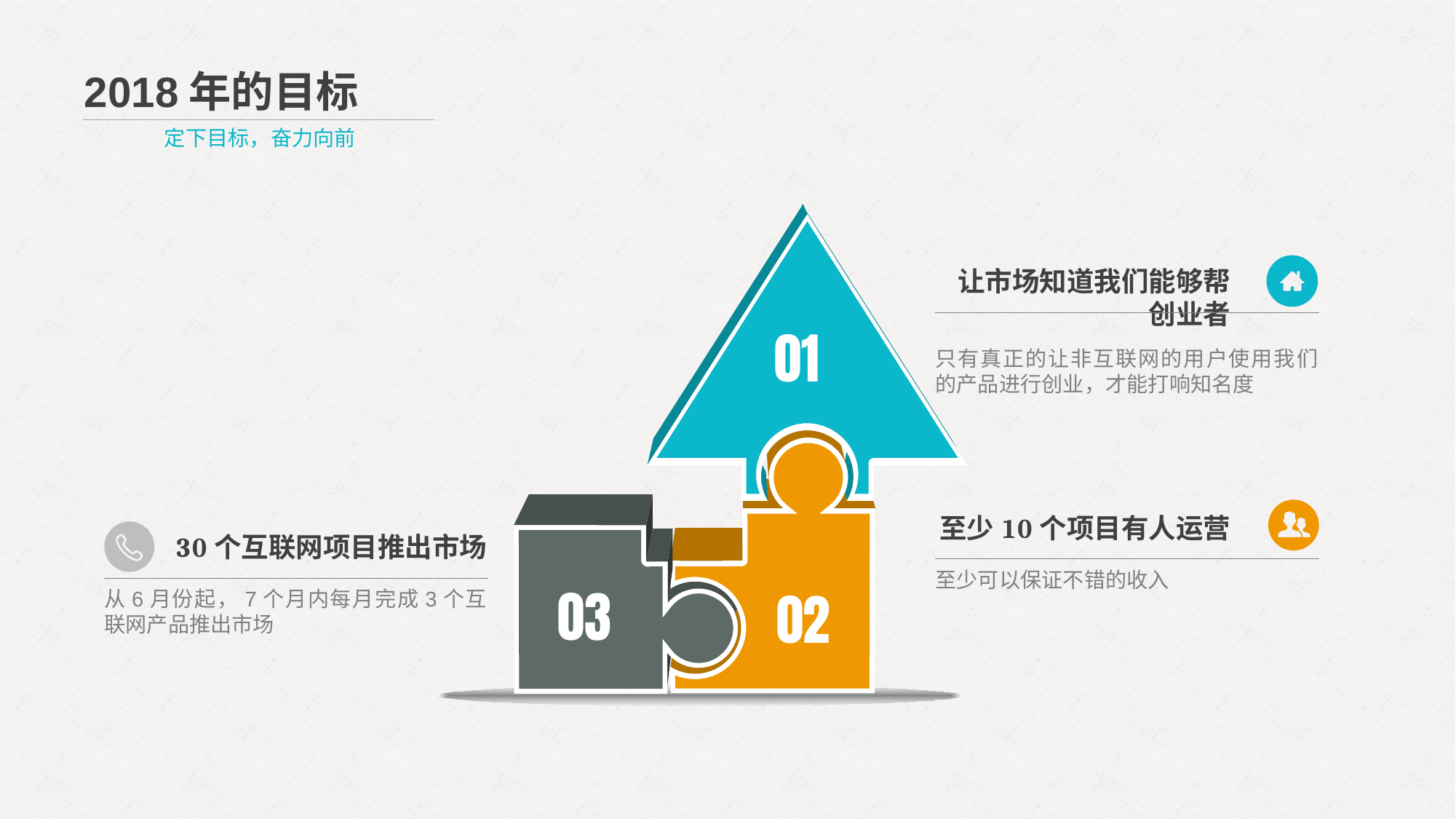

2018年的目标
定下目标，奋力向前

让市场知道我们能够帮创业者

只有真正的让非互联网的用户使用我们的产品进行创业，才能打响知名度
01

至少10个项目有人运营

30个互联网项目推出市场
至少可以保证不错的收入
从6月份起，7个月内每月完成3个互联网产品推出市场
03
02